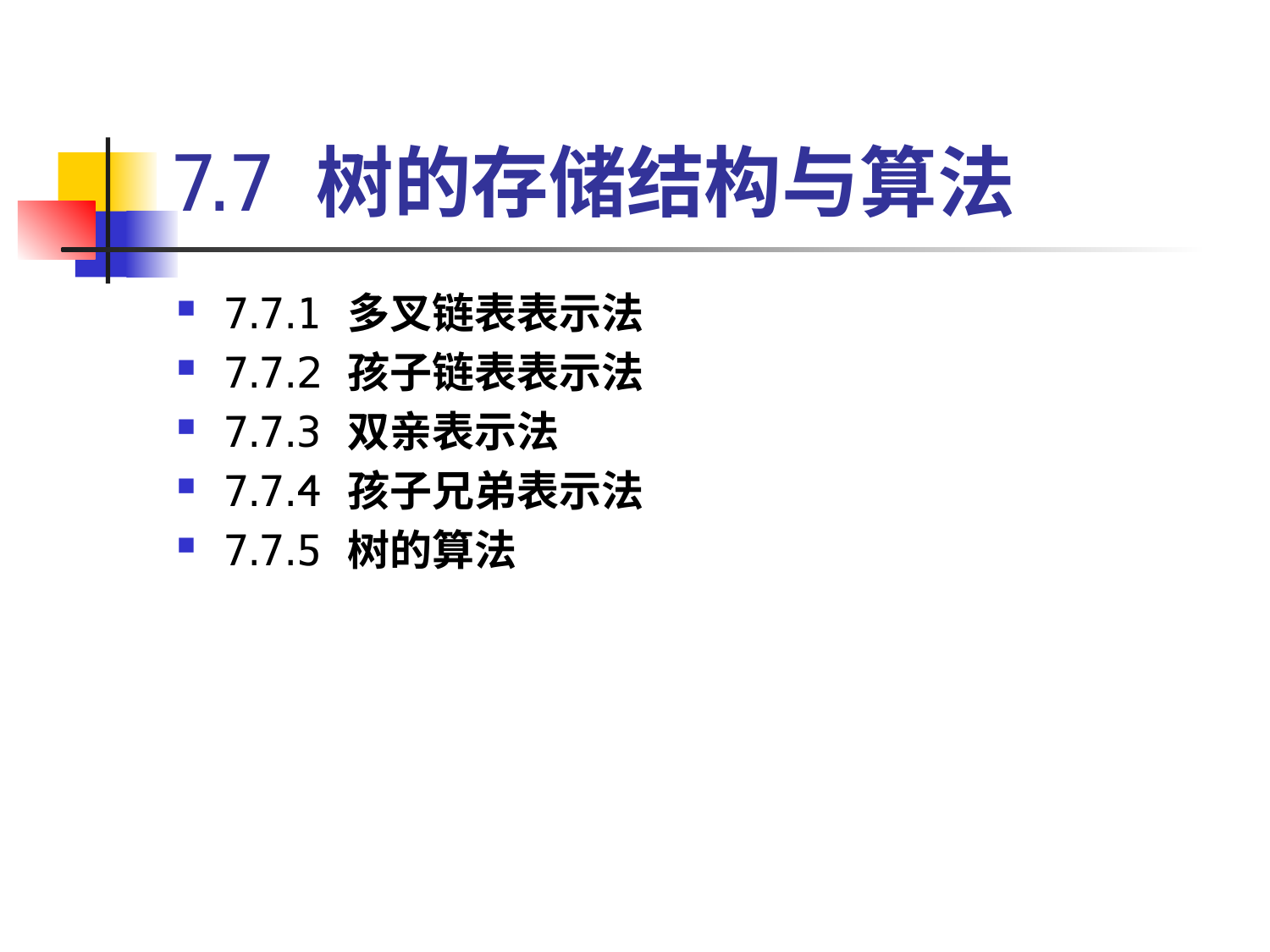

# 7.7 树的存储结构与算法
7.7.1 多叉链表表示法
7.7.2 孩子链表表示法
7.7.3 双亲表示法
7.7.4 孩子兄弟表示法
7.7.5 树的算法